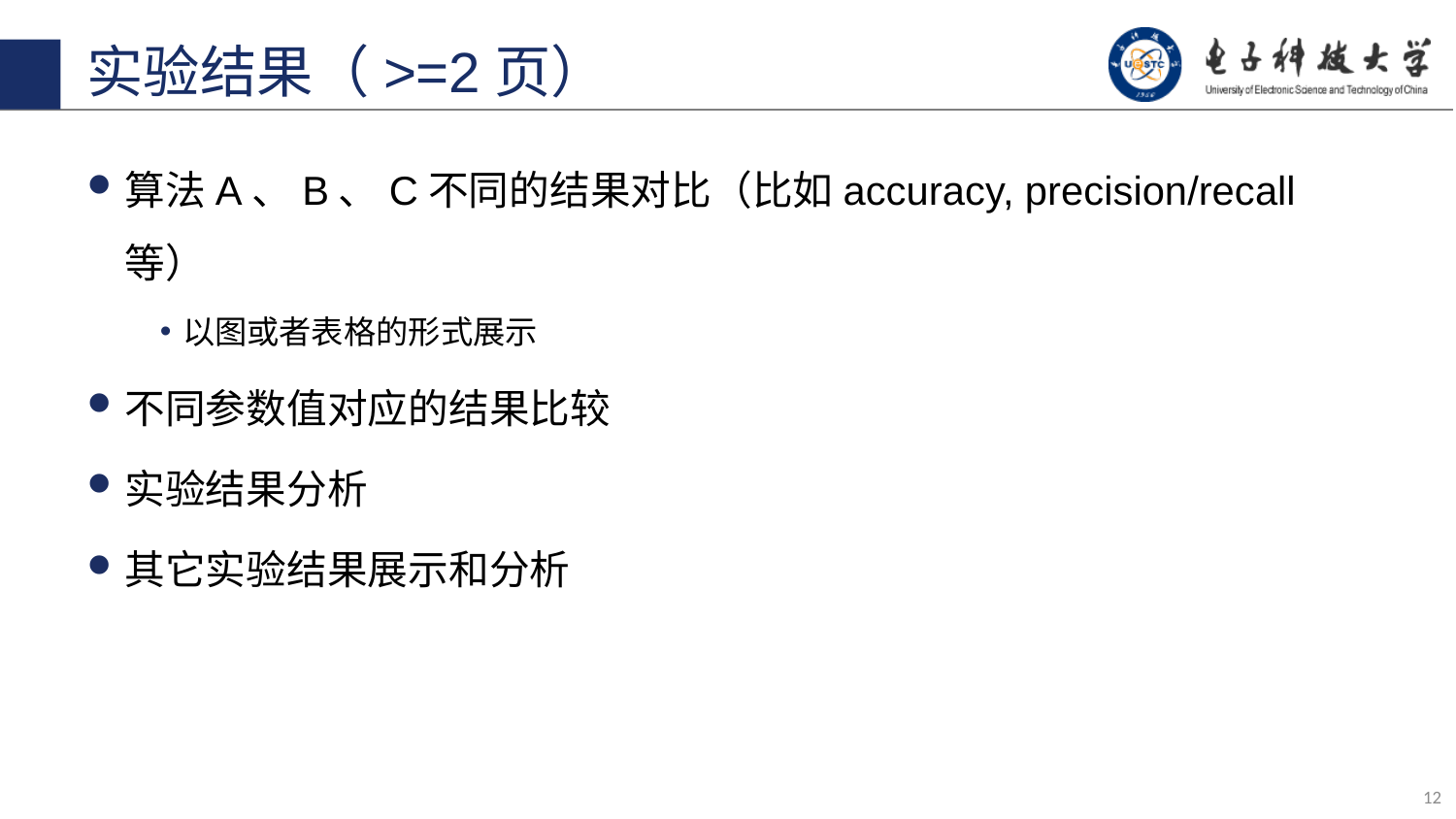

实验结果（>=2页）
算法A、B、C不同的结果对比（比如accuracy, precision/recall等）
以图或者表格的形式展示
不同参数值对应的结果比较
实验结果分析
其它实验结果展示和分析
12